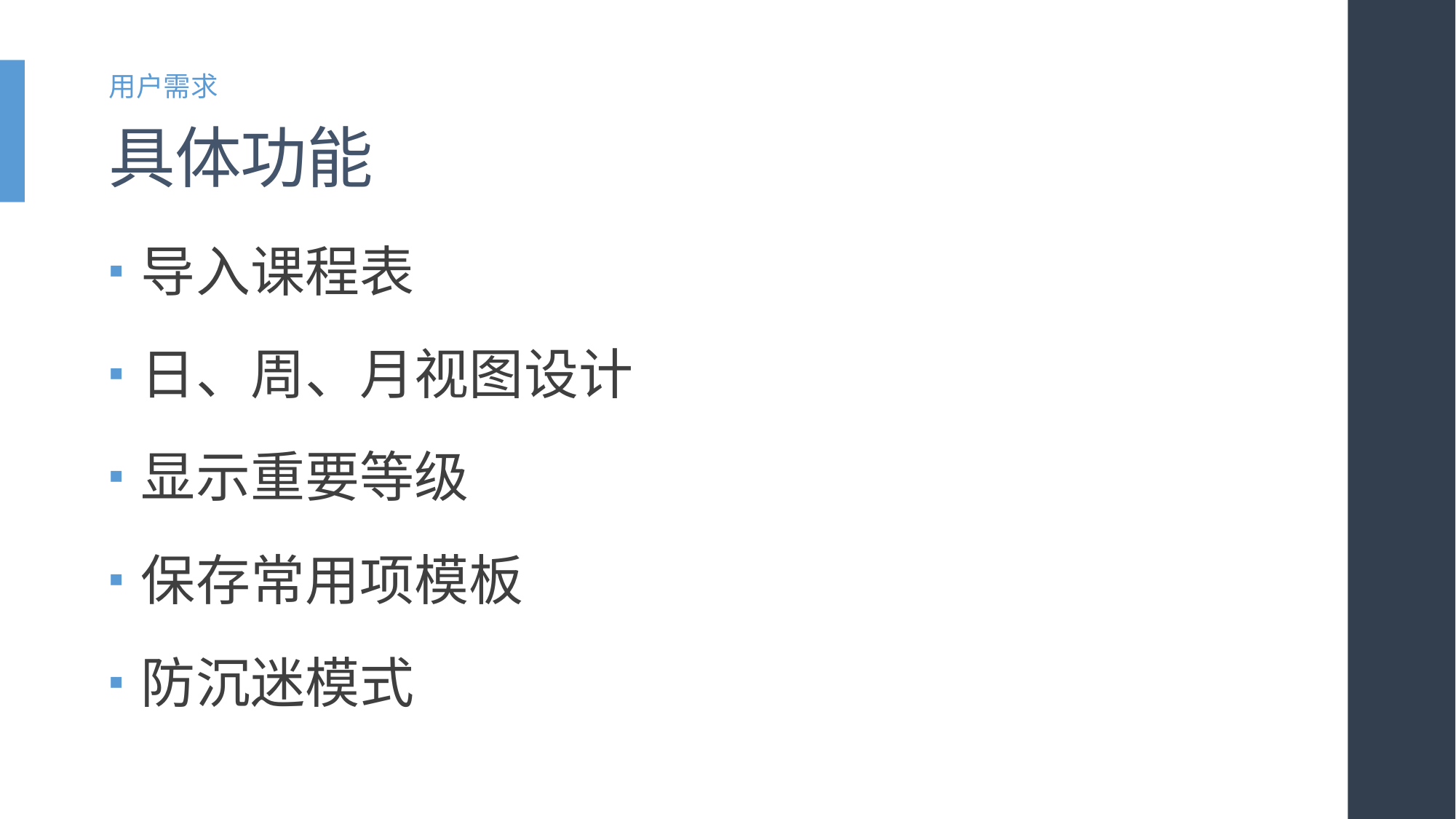

用户需求
# 具体功能
导入课程表
日、周、月视图设计
显示重要等级
保存常用项模板
防沉迷模式